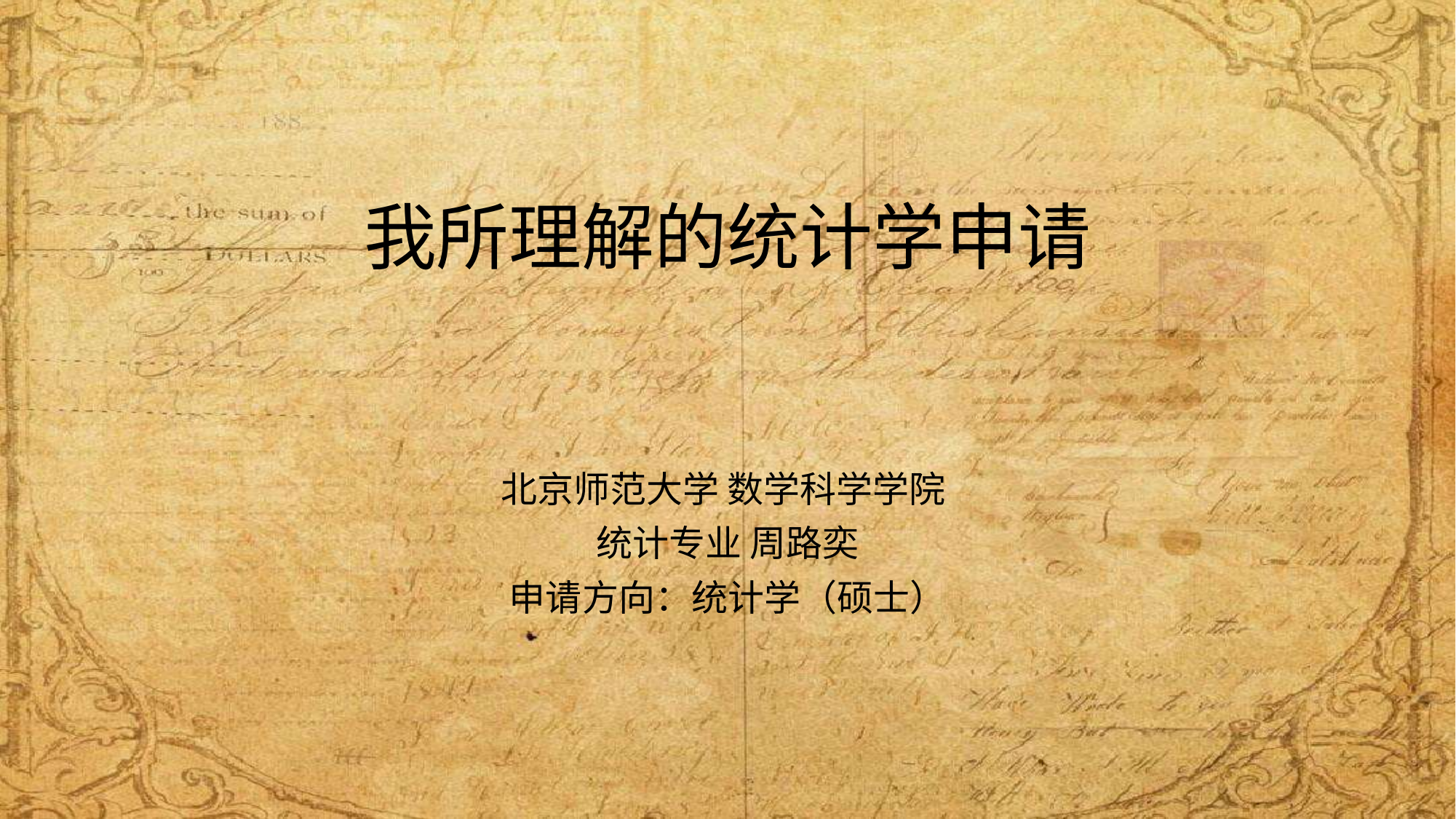

# 我所理解的统计学申请
北京师范大学 数学科学学院
统计专业 周路奕
申请方向：统计学（硕士）